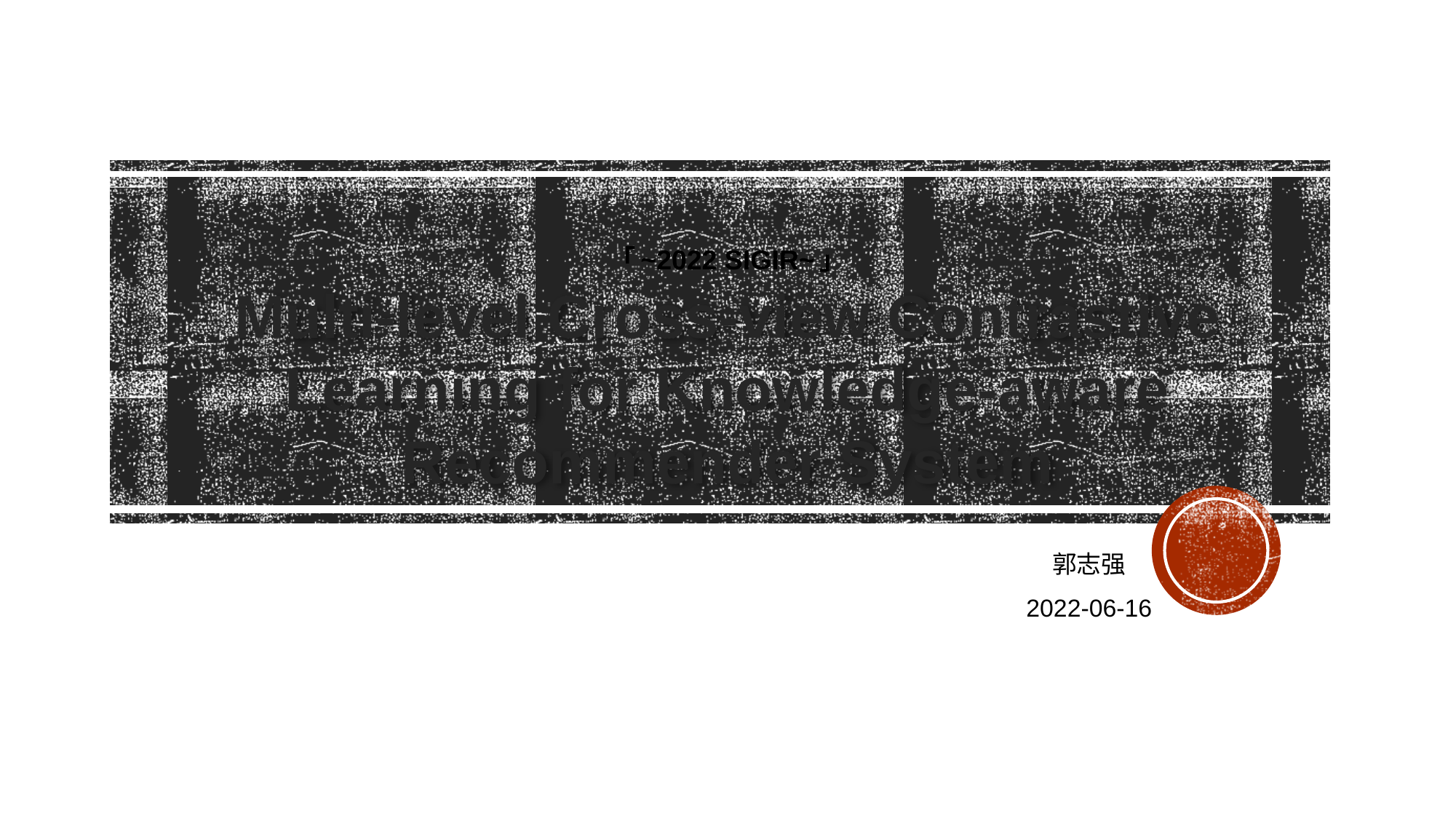

「~2022 SIGIR~」
Multi-level Cross-view Contrastive Learning for Knowledge-aware Recommender System
郭志强
2022-06-16